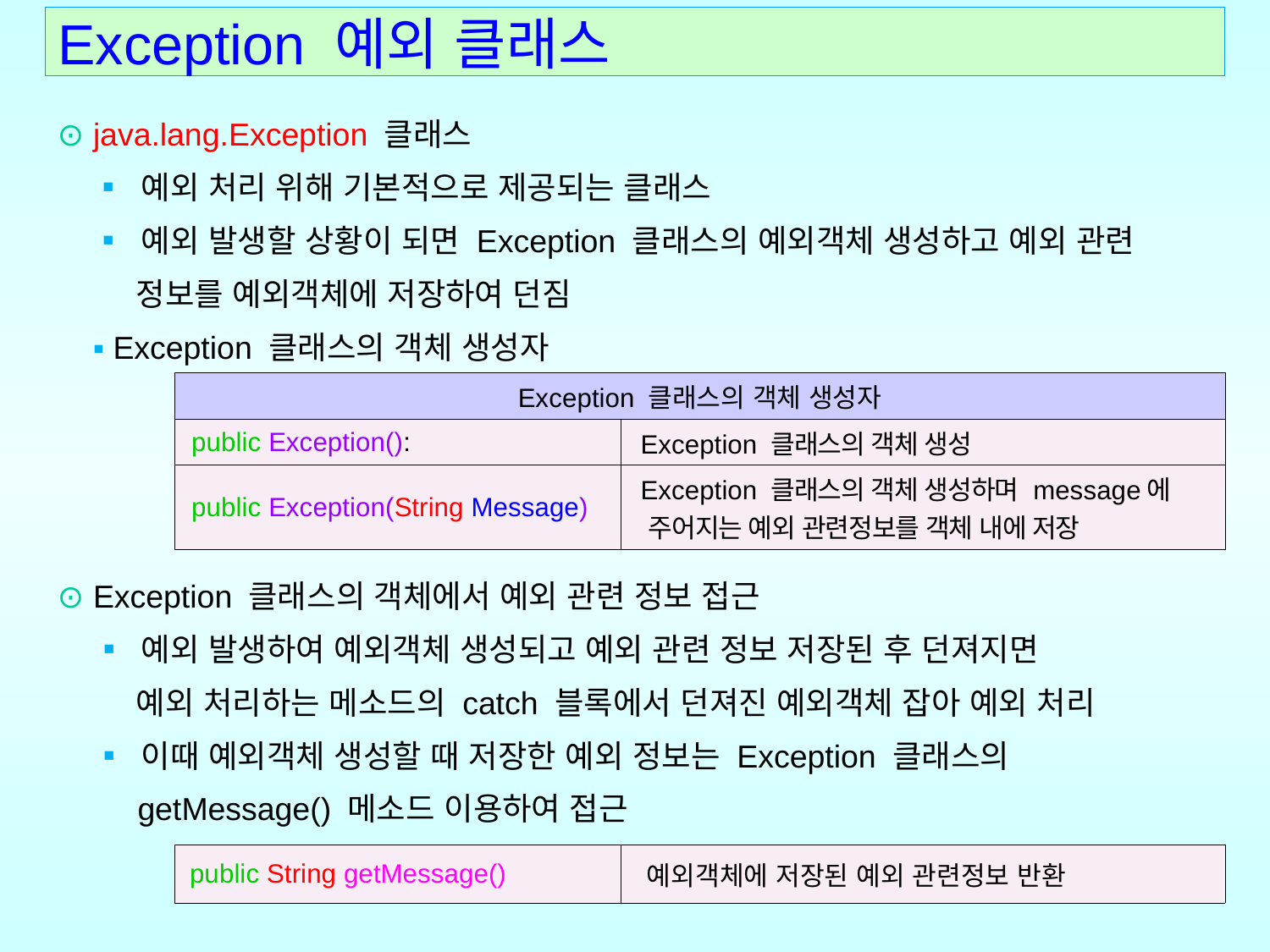

Exception 예외 클래스
⊙ java.lang.Exception 클래스
    ▪ 예외 처리 위해 기본적으로 제공되는 클래스
    ▪ 예외 발생할 상황이 되면 Exception 클래스의 예외객체 생성하고 예외 관련
        정보를 예외객체에 저장하여 던짐
    ▪ Exception 클래스의 객체 생성자

⊙ Exception 클래스의 객체에서 예외 관련 정보 접근
    ▪ 예외 발생하여 예외객체 생성되고 예외 관련 정보 저장된 후 던져지면
        예외 처리하는 메소드의 catch 블록에서 던져진 예외객체 잡아 예외 처리
    ▪ 이때 예외객체 생성할 때 저장한 예외 정보는 Exception 클래스의
         getMessage() 메소드 이용하여 접근
| Exception 클래스의 객체 생성자 |  |
| --- | --- |
| public Exception(): | Exception 클래스의 객체 생성 |
| public Exception(String Message) | Exception 클래스의 객체 생성하며 message에 주어지는 예외 관련정보를 객체 내에 저장 |

| public String getMessage() | 예외객체에 저장된 예외 관련정보 반환 |
| --- | --- |